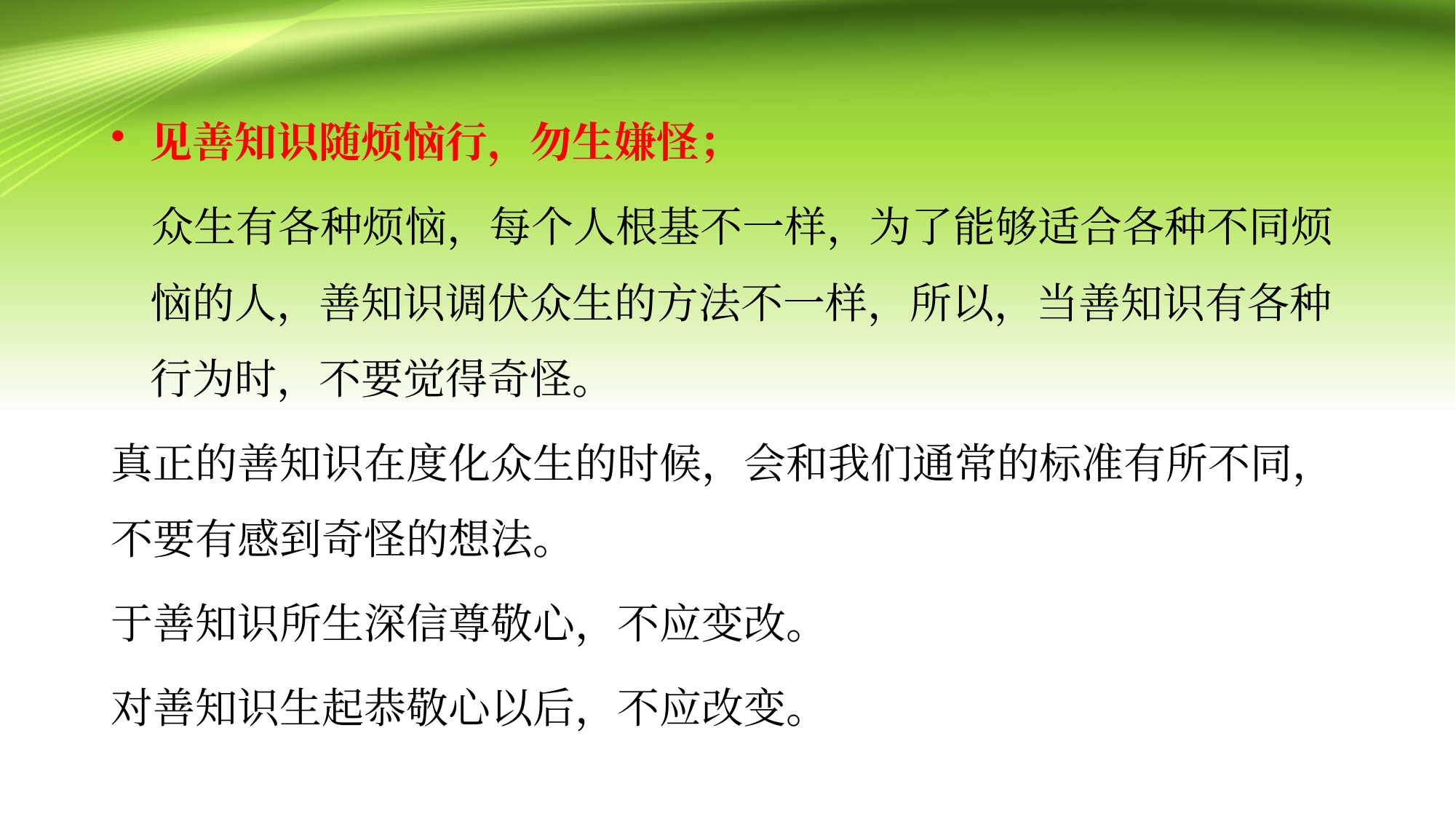

见善知识随烦恼行，勿生嫌怪；
   众生有各种烦恼，每个人根基不一样，为了能够适合各种不同烦恼的人，善知识调伏众生的方法不一样，所以，当善知识有各种行为时，不要觉得奇怪。
真正的善知识在度化众生的时候，会和我们通常的标准有所不同，不要有感到奇怪的想法。
于善知识所生深信尊敬心，不应变改。
对善知识生起恭敬心以后，不应改变。